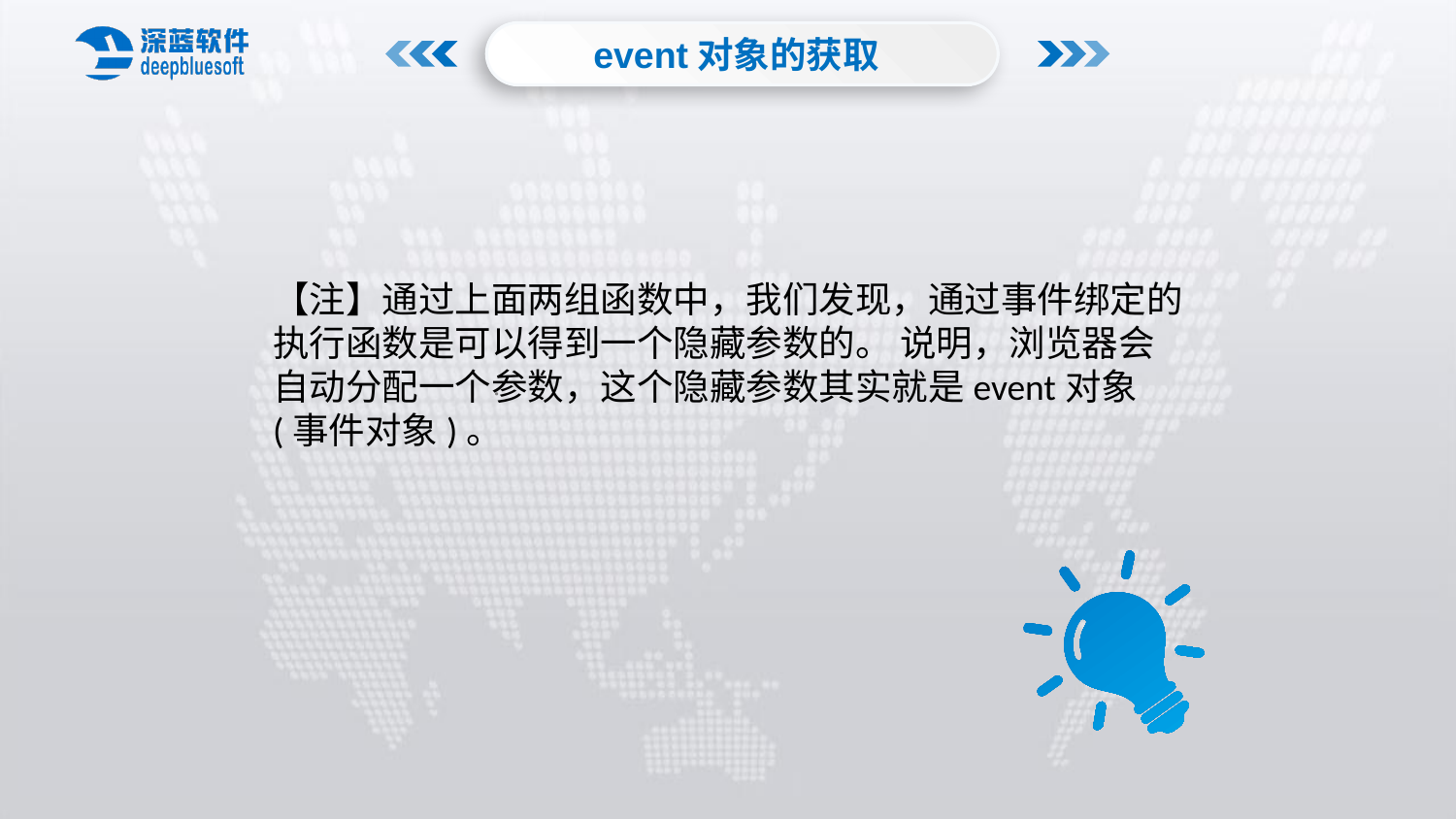

event对象的获取

【注】通过上面两组函数中，我们发现，通过事件绑定的执行函数是可以得到一个隐藏参数的。 说明，浏览器会自动分配一个参数，这个隐藏参数其实就是event对象(事件对象)。